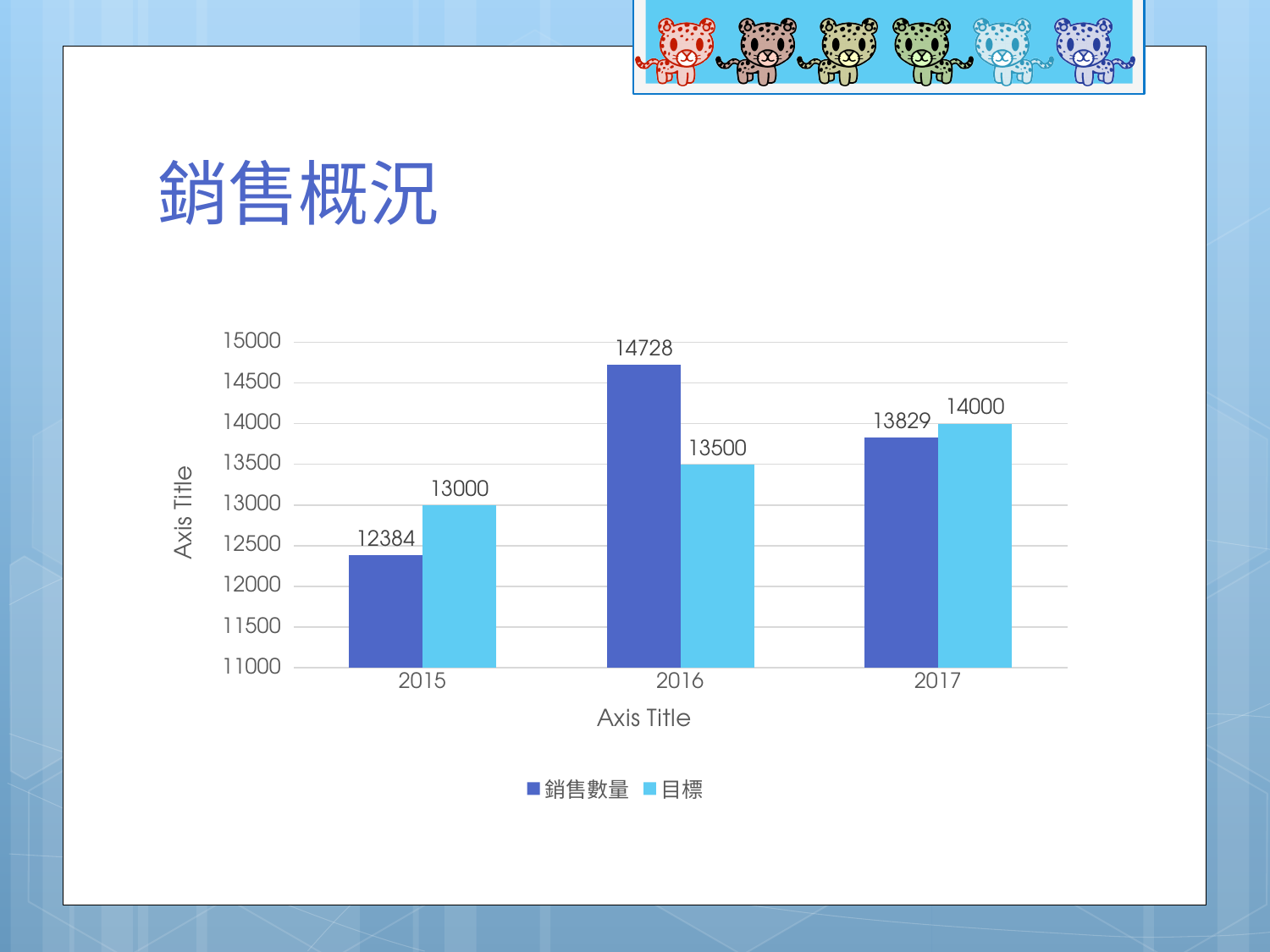

# 銷售概況

### Chart

| Category | 銷售數量 | 目標 |
|---|---|---|
| 2015 | 12384.0 | 13000.0 |
| 2016 | 14728.0 | 13500.0 |
| 2017 | 13829.0 | 14000.0 |